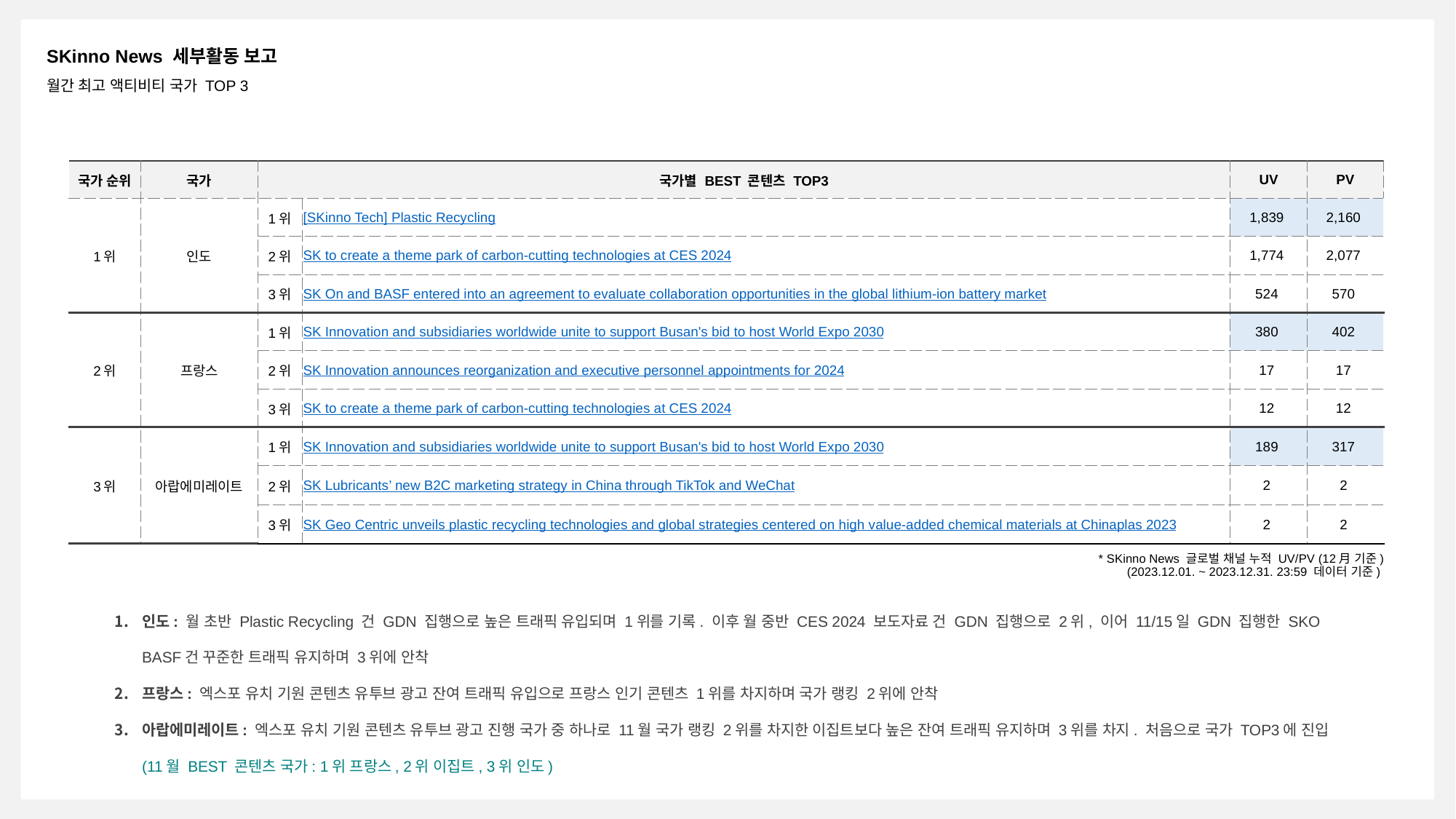

SKinno News 세부활동 보고
월간 최고 액티비티 국가 TOP 3
| 국가 순위 | 국가 | 국가별 BEST 콘텐츠 TOP3 |  | UV | PV |
| --- | --- | --- | --- | --- | --- |
| 1위 | 인도 | 1위 | [SKinno Tech] Plastic Recycling | 1,839 | 2,160 |
|  |  | 2위 | SK to create a theme park of carbon-cutting technologies at CES 2024 | 1,774 | 2,077 |
|  |  | 3위 | SK On and BASF entered into an agreement to evaluate collaboration opportunities in the global lithium-ion battery market | 524 | 570 |
| 2위 | 프랑스 | 1위 | SK Innovation and subsidiaries worldwide unite to support Busan's bid to host World Expo 2030 | 380 | 402 |
|  |  | 2위 | SK Innovation announces reorganization and executive personnel appointments for 2024 | 17 | 17 |
|  |  | 3위 | SK to create a theme park of carbon-cutting technologies at CES 2024 | 12 | 12 |
| 3위 | 아랍에미레이트 | 1위 | SK Innovation and subsidiaries worldwide unite to support Busan's bid to host World Expo 2030 | 189 | 317 |
|  |  | 2위 | SK Lubricants’ new B2C marketing strategy in China through TikTok and WeChat | 2 | 2 |
|  |  | 3위 | SK Geo Centric unveils plastic recycling technologies and global strategies centered on high value-added chemical materials at Chinaplas 2023 | 2 | 2 |
* SKinno News 글로벌 채널 누적 UV/PV (12月 기준)
(2023.12.01. ~ 2023.12.31. 23:59 데이터 기준)
인도: 월 초반 Plastic Recycling 건 GDN 집행으로 높은 트래픽 유입되며 1위를 기록. 이후 월 중반 CES 2024 보도자료 건 GDN 집행으로 2위, 이어 11/15일 GDN 집행한 SKO BASF건 꾸준한 트래픽 유지하며 3위에 안착
프랑스: 엑스포 유치 기원 콘텐츠 유투브 광고 잔여 트래픽 유입으로 프랑스 인기 콘텐츠 1위를 차지하며 국가 랭킹 2위에 안착
아랍에미레이트: 엑스포 유치 기원 콘텐츠 유투브 광고 진행 국가 중 하나로 11월 국가 랭킹 2위를 차지한 이집트보다 높은 잔여 트래픽 유지하며 3위를 차지. 처음으로 국가 TOP3에 진입 (11월 BEST 콘텐츠 국가: 1위 프랑스, 2위 이집트, 3위 인도)